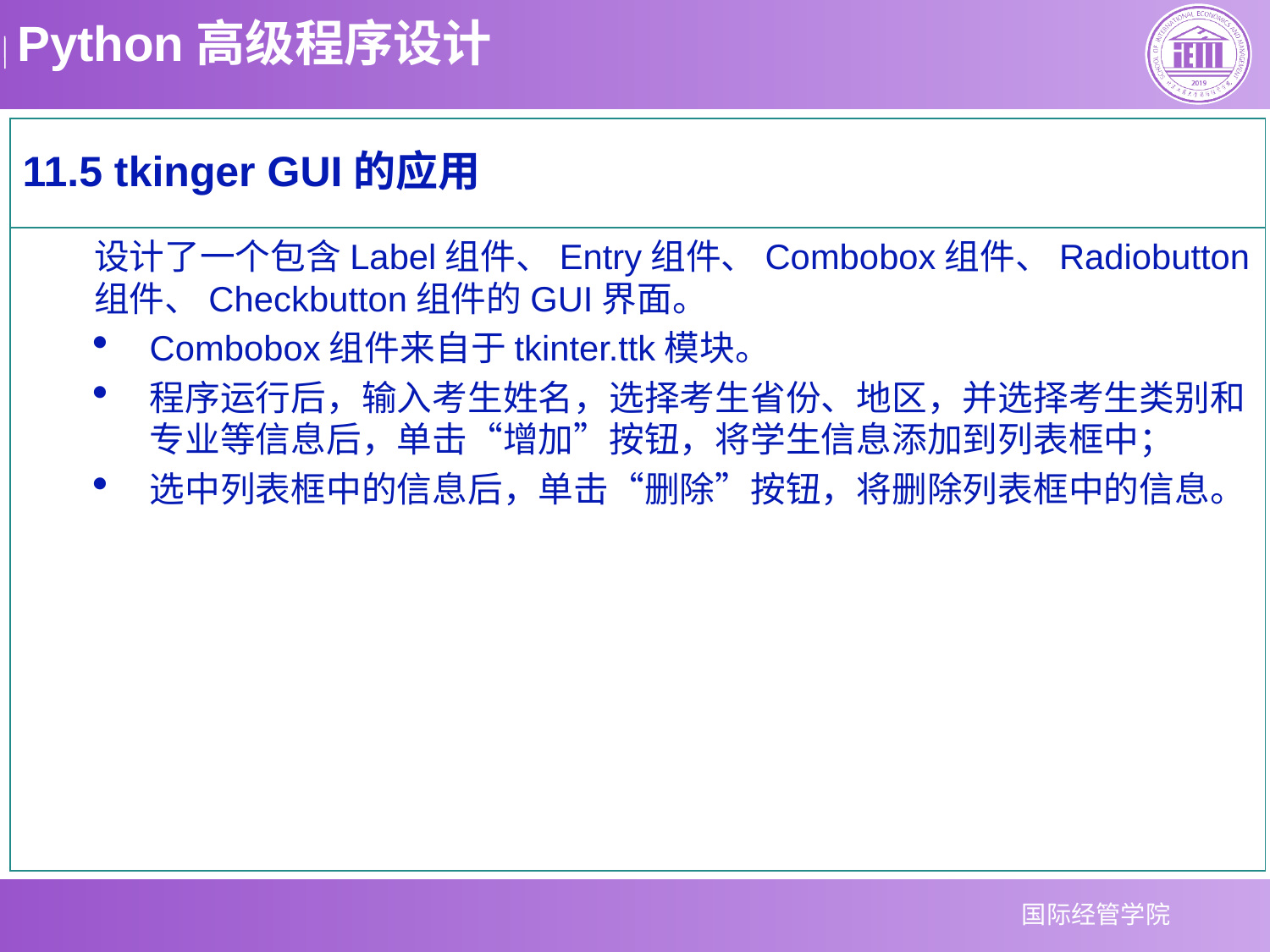

11.5 tkinger GUI的应用
设计了一个包含Label组件、Entry组件、Combobox组件、Radiobutton组件、Checkbutton组件的GUI界面。
Combobox组件来自于tkinter.ttk模块。
程序运行后，输入考生姓名，选择考生省份、地区，并选择考生类别和专业等信息后，单击“增加”按钮，将学生信息添加到列表框中；
选中列表框中的信息后，单击“删除”按钮，将删除列表框中的信息。